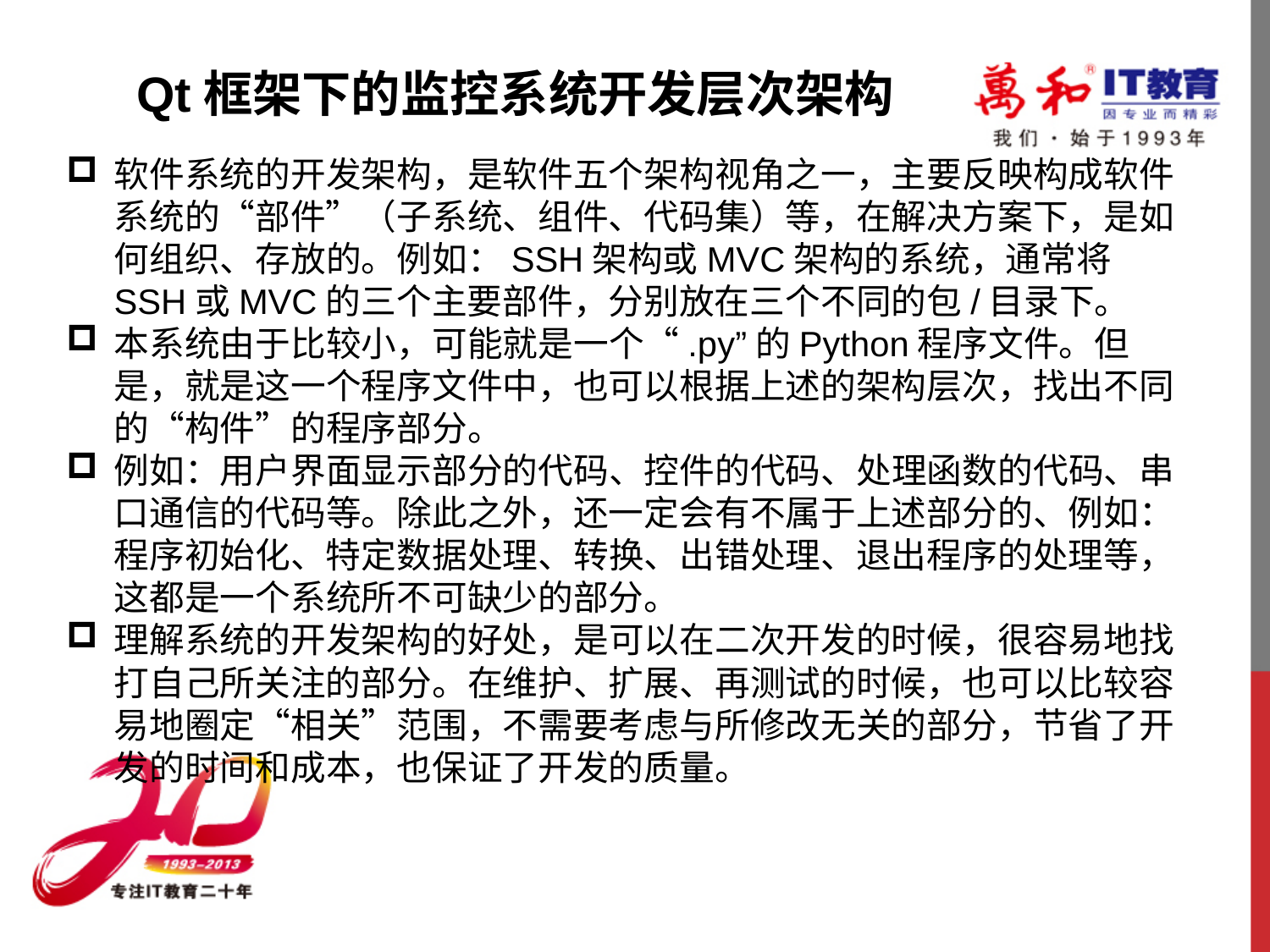

Qt框架下的监控系统开发层次架构
软件系统的开发架构，是软件五个架构视角之一，主要反映构成软件系统的“部件”（子系统、组件、代码集）等，在解决方案下，是如何组织、存放的。例如：SSH架构或MVC架构的系统，通常将SSH或MVC的三个主要部件，分别放在三个不同的包/目录下。
本系统由于比较小，可能就是一个“.py”的Python程序文件。但是，就是这一个程序文件中，也可以根据上述的架构层次，找出不同的“构件”的程序部分。
例如：用户界面显示部分的代码、控件的代码、处理函数的代码、串口通信的代码等。除此之外，还一定会有不属于上述部分的、例如：程序初始化、特定数据处理、转换、出错处理、退出程序的处理等，这都是一个系统所不可缺少的部分。
理解系统的开发架构的好处，是可以在二次开发的时候，很容易地找打自己所关注的部分。在维护、扩展、再测试的时候，也可以比较容易地圈定“相关”范围，不需要考虑与所修改无关的部分，节省了开发的时间和成本，也保证了开发的质量。